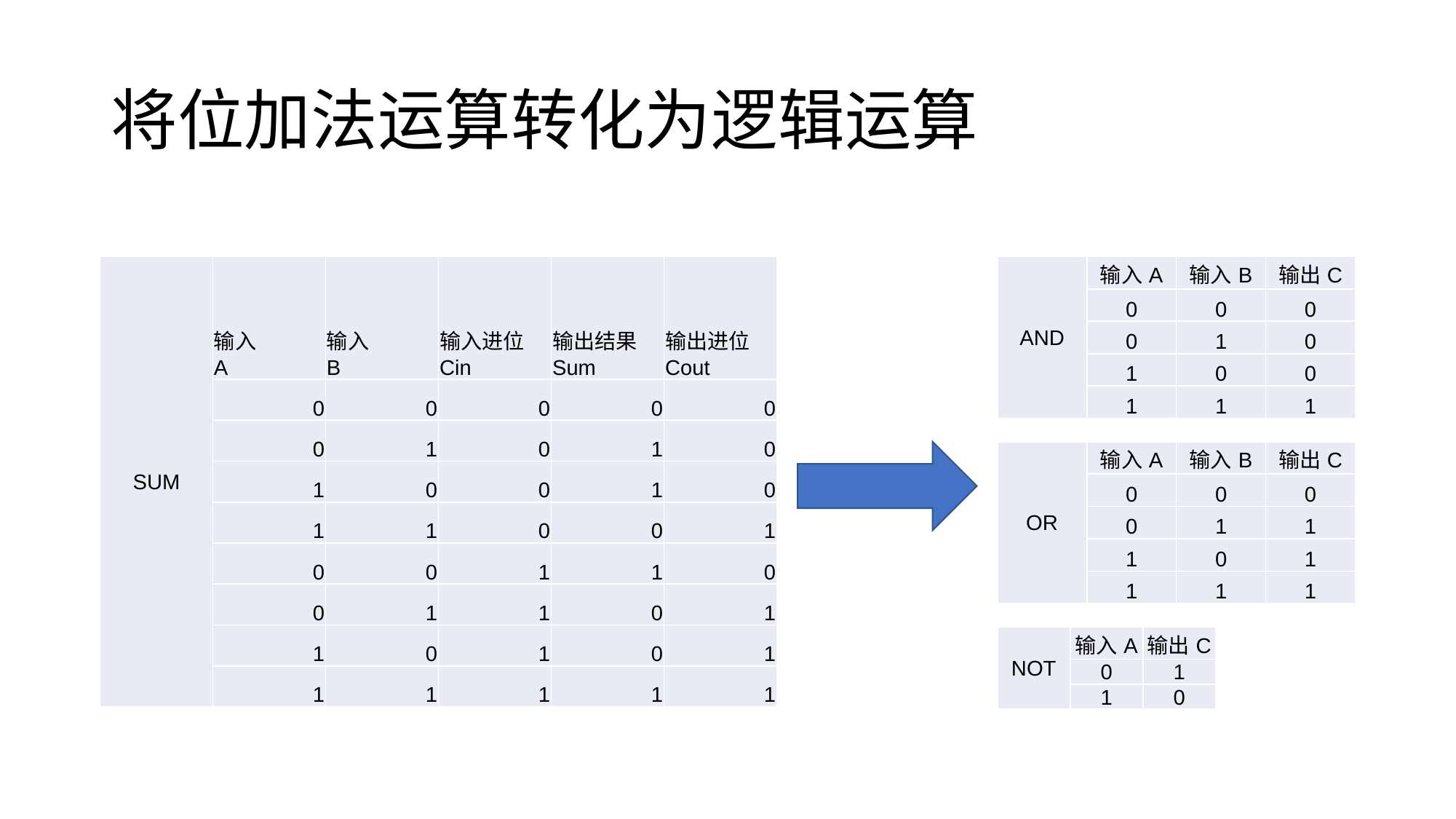

# 将位加法运算转化为逻辑运算
| SUM | 输入 A | 输入 B | 输入进位 Cin | 输出结果 Sum | 输出进位 Cout |
| --- | --- | --- | --- | --- | --- |
|  | 0 | 0 | 0 | 0 | 0 |
|  | 0 | 1 | 0 | 1 | 0 |
|  | 1 | 0 | 0 | 1 | 0 |
|  | 1 | 1 | 0 | 0 | 1 |
|  | 0 | 0 | 1 | 1 | 0 |
|  | 0 | 1 | 1 | 0 | 1 |
|  | 1 | 0 | 1 | 0 | 1 |
|  | 1 | 1 | 1 | 1 | 1 |
| AND | 输入A | 输入B | 输出C |
| --- | --- | --- | --- |
|  | 0 | 0 | 0 |
|  | 0 | 1 | 0 |
|  | 1 | 0 | 0 |
|  | 1 | 1 | 1 |

| OR | 输入A | 输入B | 输出C |
| --- | --- | --- | --- |
|  | 0 | 0 | 0 |
|  | 0 | 1 | 1 |
|  | 1 | 0 | 1 |
|  | 1 | 1 | 1 |
| NOT | 输入A | 输出C |
| --- | --- | --- |
|  | 0 | 1 |
|  | 1 | 0 |